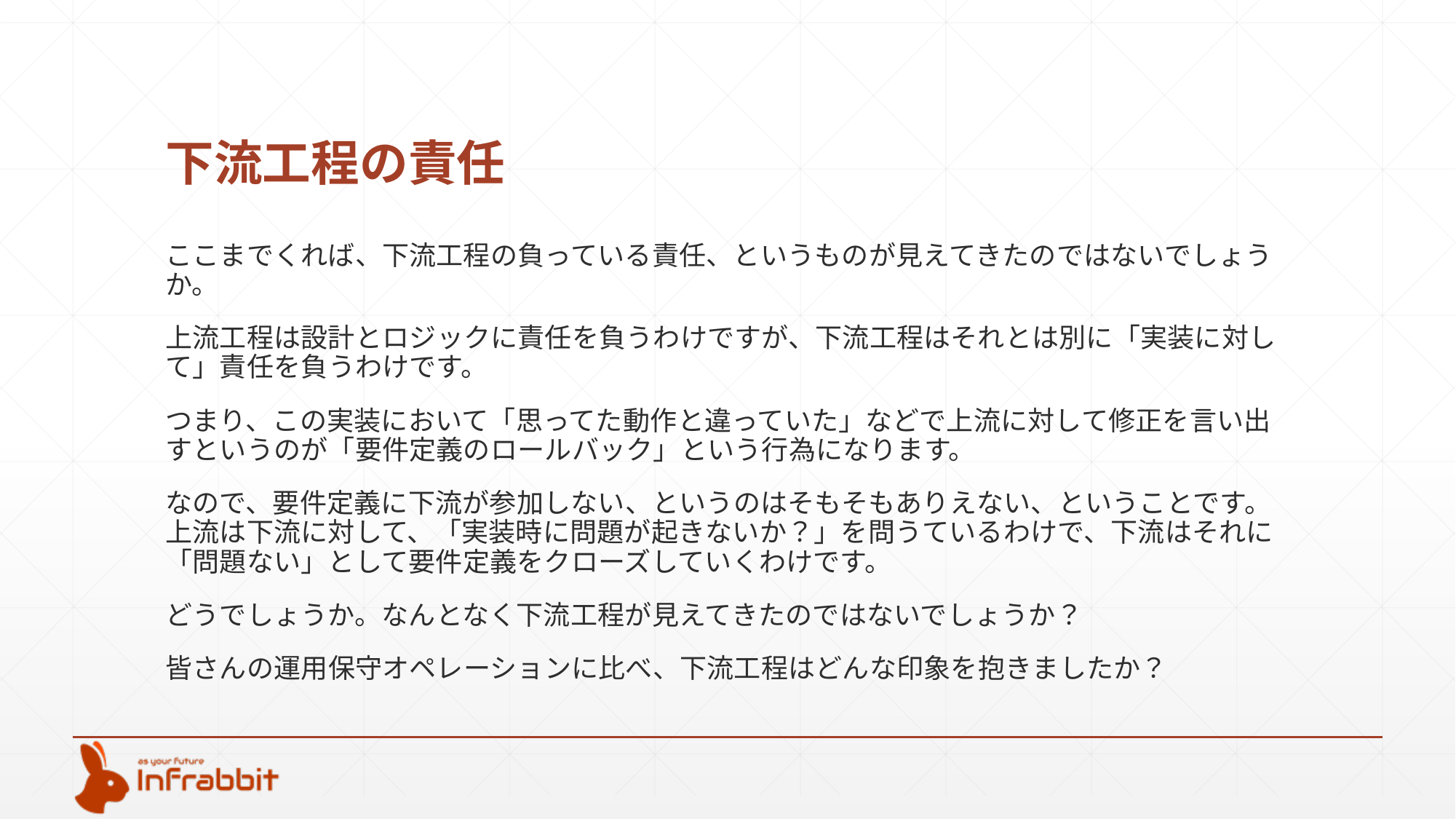

# 下流工程の責任
ここまでくれば、下流工程の負っている責任、というものが見えてきたのではないでしょうか。
上流工程は設計とロジックに責任を負うわけですが、下流工程はそれとは別に「実装に対して」責任を負うわけです。
つまり、この実装において「思ってた動作と違っていた」などで上流に対して修正を言い出すというのが「要件定義のロールバック」という行為になります。
なので、要件定義に下流が参加しない、というのはそもそもありえない、ということです。上流は下流に対して、「実装時に問題が起きないか？」を問うているわけで、下流はそれに「問題ない」として要件定義をクローズしていくわけです。
どうでしょうか。なんとなく下流工程が見えてきたのではないでしょうか？
皆さんの運用保守オペレーションに比べ、下流工程はどんな印象を抱きましたか？